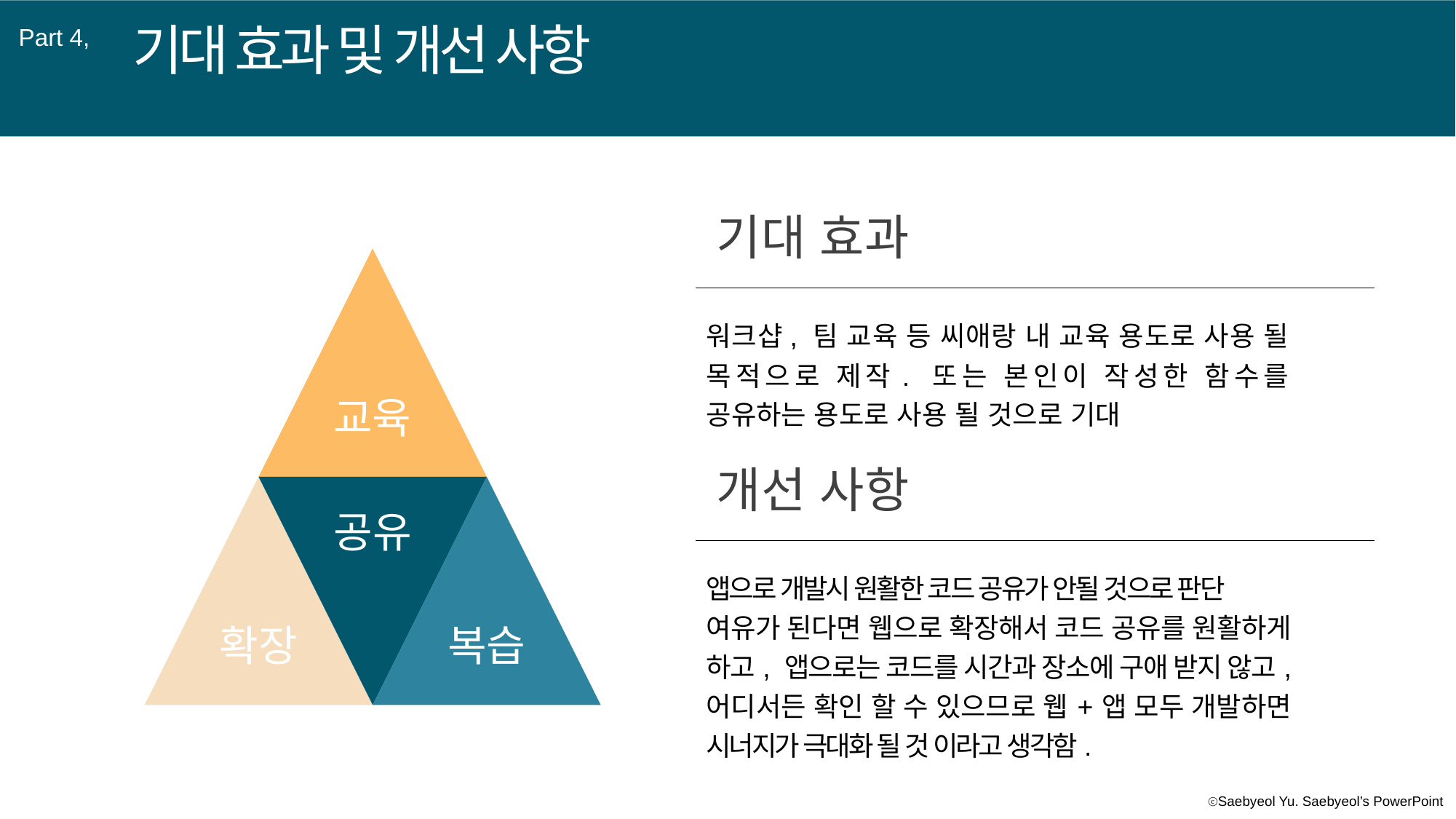

기대 효과 및 개선 사항
Part 4,
기대 효과
교육
확장
공유
복습
워크샵, 팀 교육 등 씨애랑 내 교육 용도로 사용 될 목적으로 제작. 또는 본인이 작성한 함수를 공유하는 용도로 사용 될 것으로 기대
개선 사항
앱으로 개발시 원활한 코드 공유가 안될 것으로 판단
여유가 된다면 웹으로 확장해서 코드 공유를 원활하게 하고, 앱으로는 코드를 시간과 장소에 구애 받지 않고, 어디서든 확인 할 수 있으므로 웹+앱 모두 개발하면 시너지가 극대화 될 것 이라고 생각함.